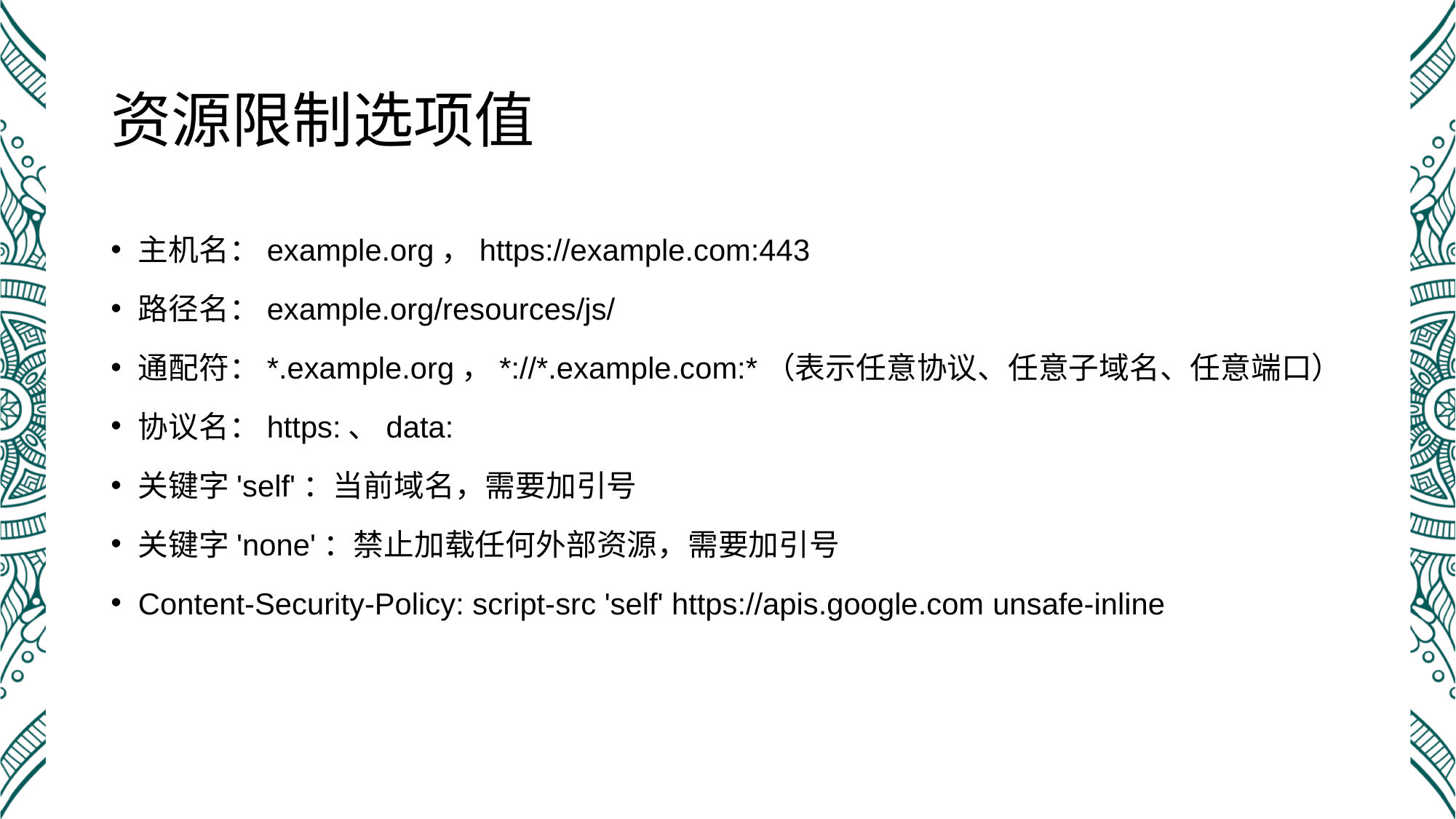

# 资源限制选项值
主机名：example.org，https://example.com:443
路径名：example.org/resources/js/
通配符：*.example.org，*://*.example.com:*（表示任意协议、任意子域名、任意端口）
协议名：https:、data:
关键字'self'：当前域名，需要加引号
关键字'none'：禁止加载任何外部资源，需要加引号
Content-Security-Policy: script-src 'self' https://apis.google.com unsafe-inline